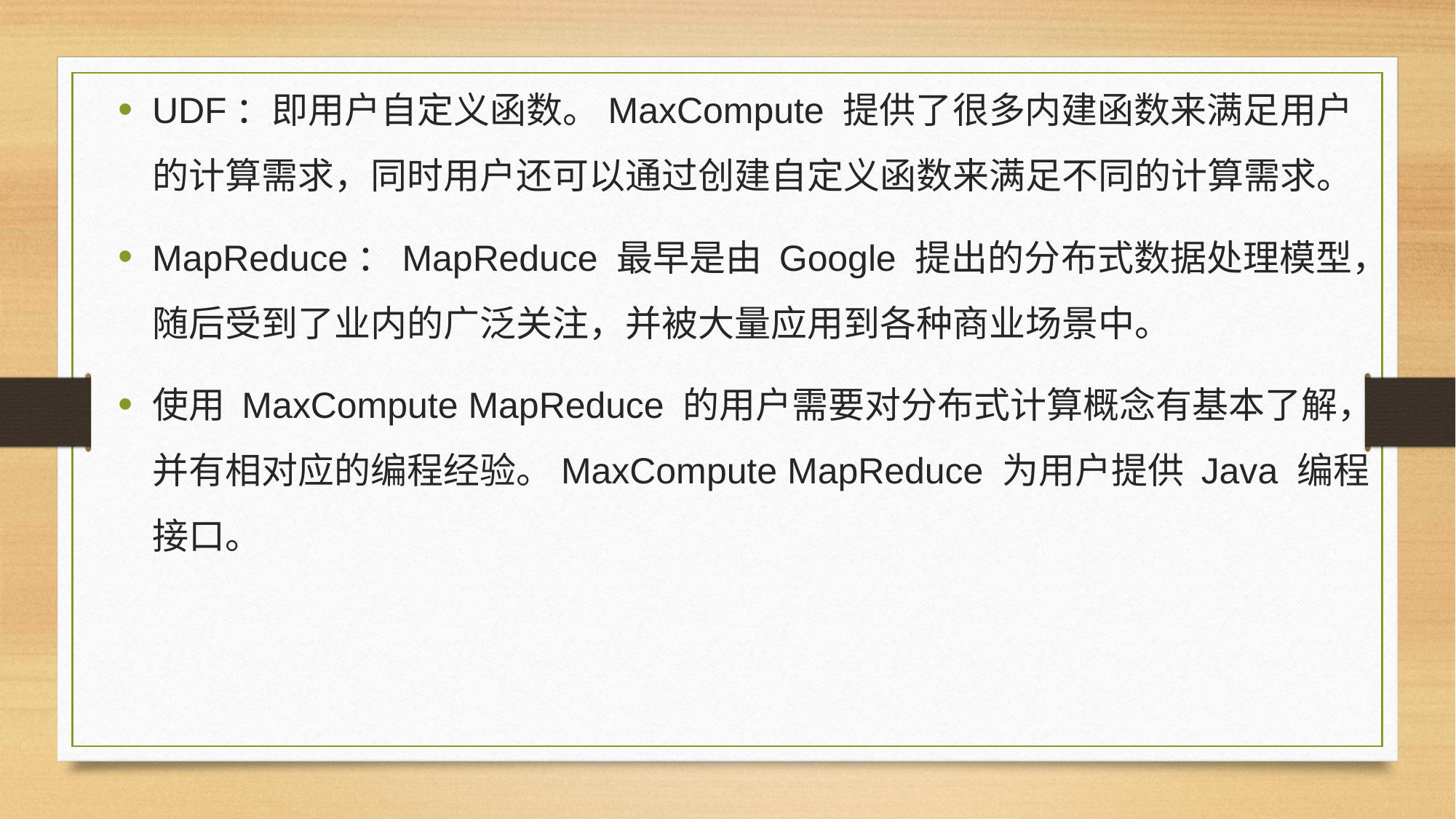

UDF：即用户自定义函数。MaxCompute 提供了很多内建函数来满足用户的计算需求，同时用户还可以通过创建自定义函数来满足不同的计算需求。
MapReduce：MapReduce 最早是由 Google 提出的分布式数据处理模型，随后受到了业内的广泛关注，并被大量应用到各种商业场景中。
使用 MaxCompute MapReduce 的用户需要对分布式计算概念有基本了解，并有相对应的编程经验。MaxCompute MapReduce 为用户提供 Java 编程接口。